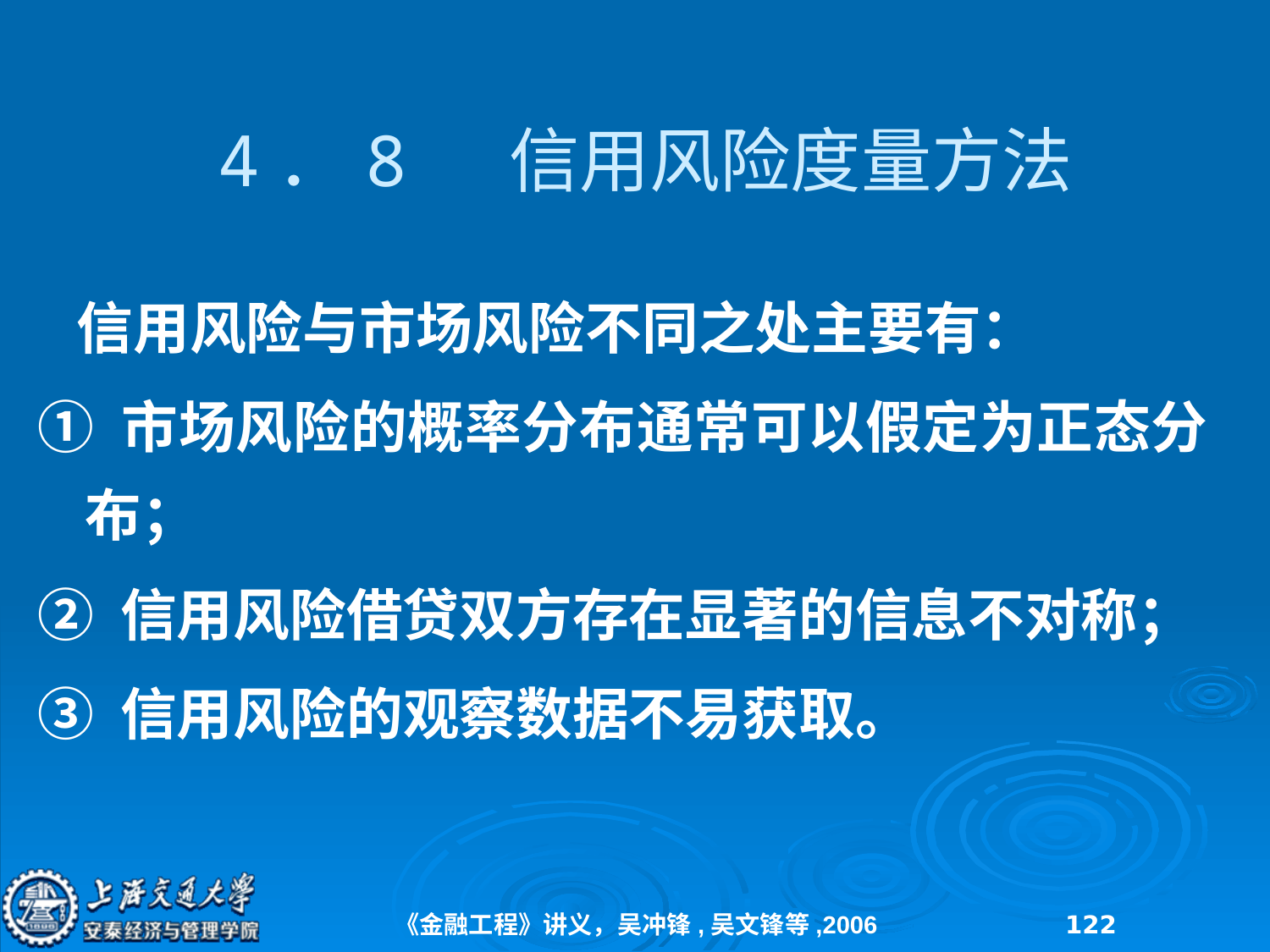

# 4．8  信用风险度量方法
  信用风险与市场风险不同之处主要有：
① 市场风险的概率分布通常可以假定为正态分布；
② 信用风险借贷双方存在显著的信息不对称；
③ 信用风险的观察数据不易获取。